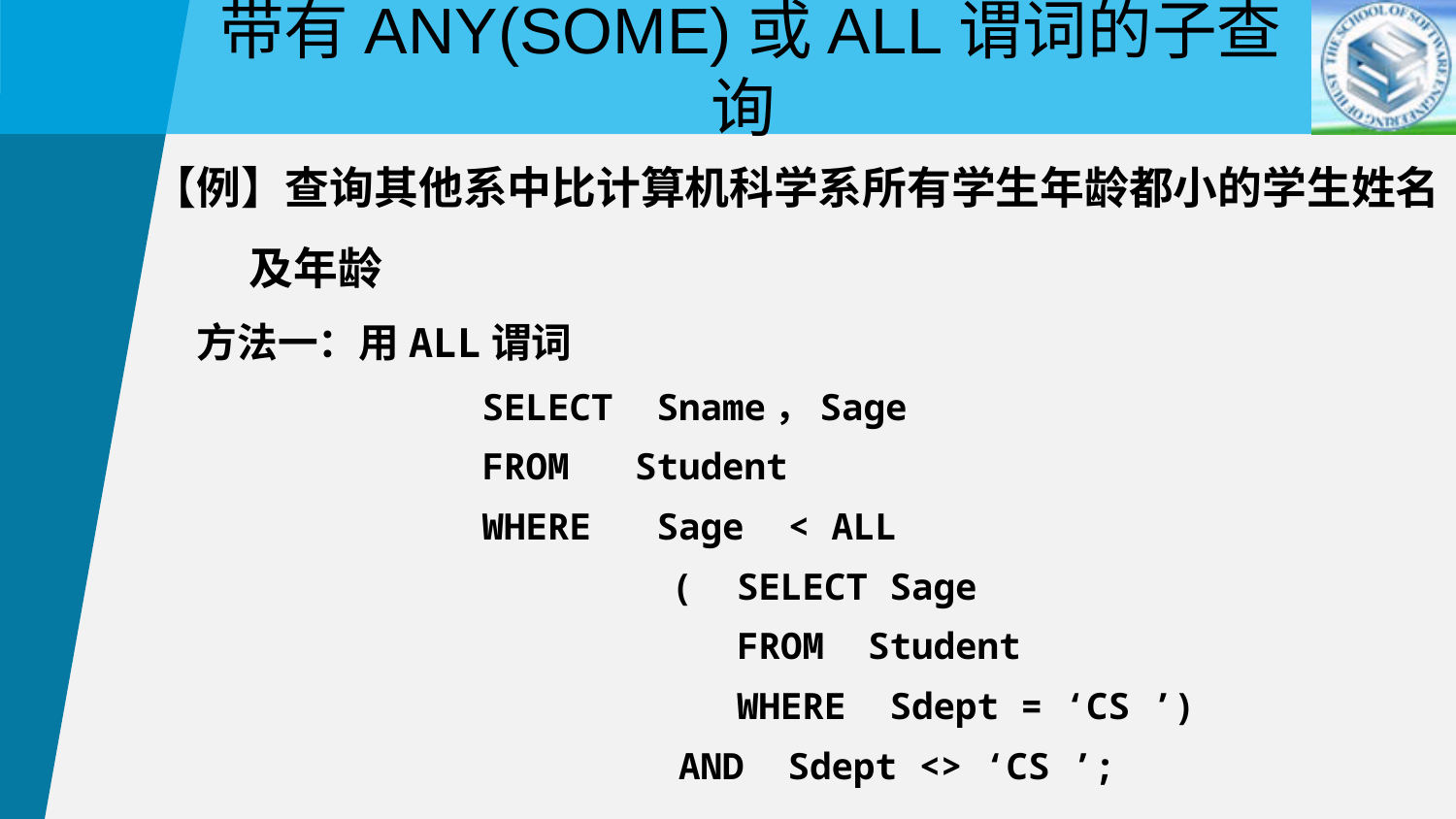

带有ANY(SOME)或ALL谓词的子查询
【例】查询其他系中比计算机科学系所有学生年龄都小的学生姓名及年龄
   方法一：用ALL谓词
		    SELECT  Sname，Sage
		    FROM   Student
		    WHERE   Sage  < ALL
 			      (  SELECT Sage
			         FROM  Student
			         WHERE  Sdept = ‘CS ’)
		             AND  Sdept <> ‘CS ’;